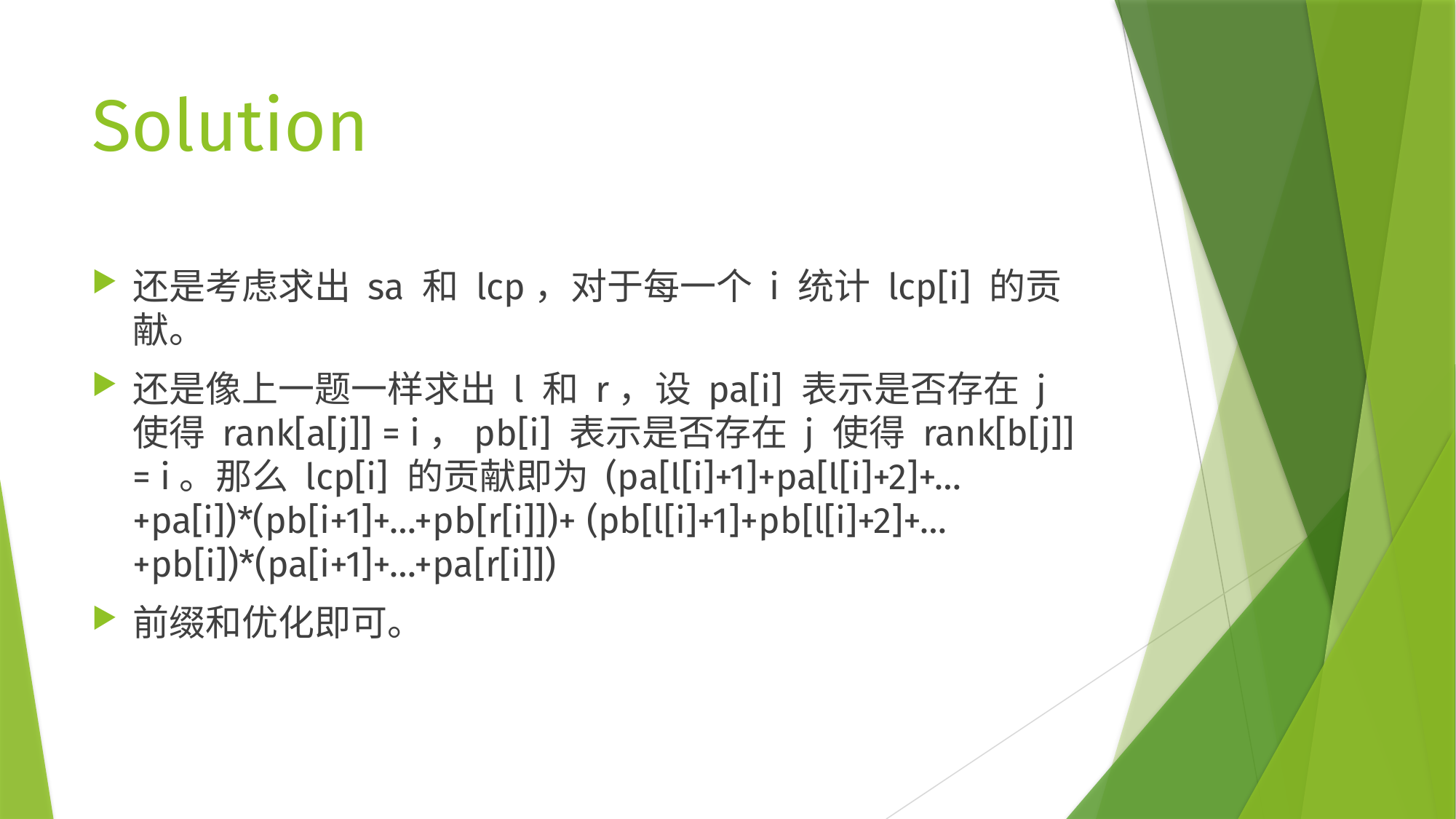

# Solution
还是考虑求出 sa 和 lcp，对于每一个 i 统计 lcp[i] 的贡献。
还是像上一题一样求出 l 和 r，设 pa[i] 表示是否存在 j 使得 rank[a[j]] = i，pb[i] 表示是否存在 j 使得 rank[b[j]] = i。那么 lcp[i] 的贡献即为 (pa[l[i]+1]+pa[l[i]+2]+…+pa[i])*(pb[i+1]+…+pb[r[i]])+ (pb[l[i]+1]+pb[l[i]+2]+…+pb[i])*(pa[i+1]+…+pa[r[i]])
前缀和优化即可。